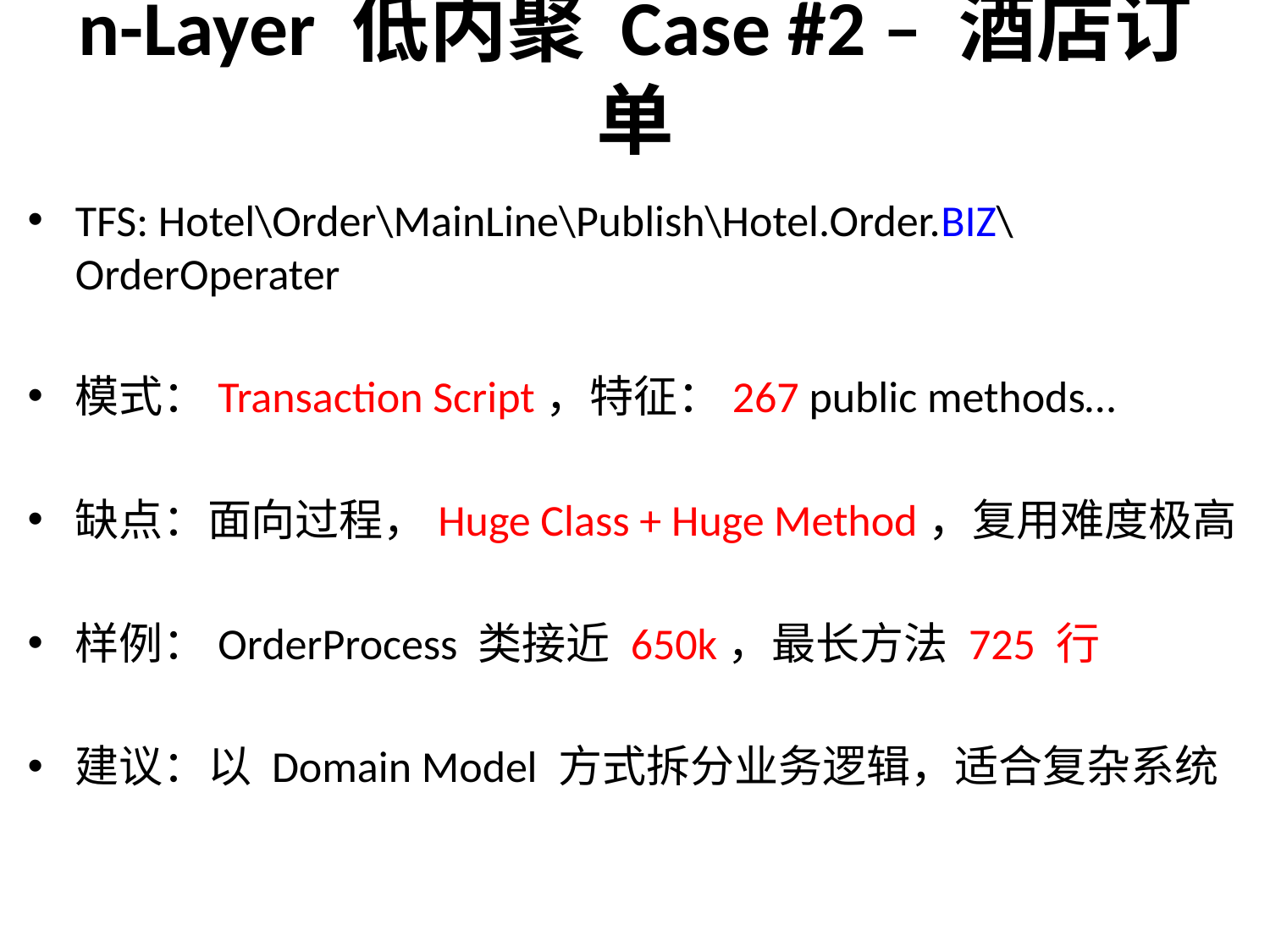

# n-Layer 低内聚 Case #2 – 酒店订单
TFS: Hotel\Order\MainLine\Publish\Hotel.Order.BIZ\OrderOperater

模式：Transaction Script，特征：267 public methods…

缺点：面向过程，Huge Class + Huge Method，复用难度极高

样例：OrderProcess 类接近 650k，最长方法 725 行

建议：以 Domain Model 方式拆分业务逻辑，适合复杂系统